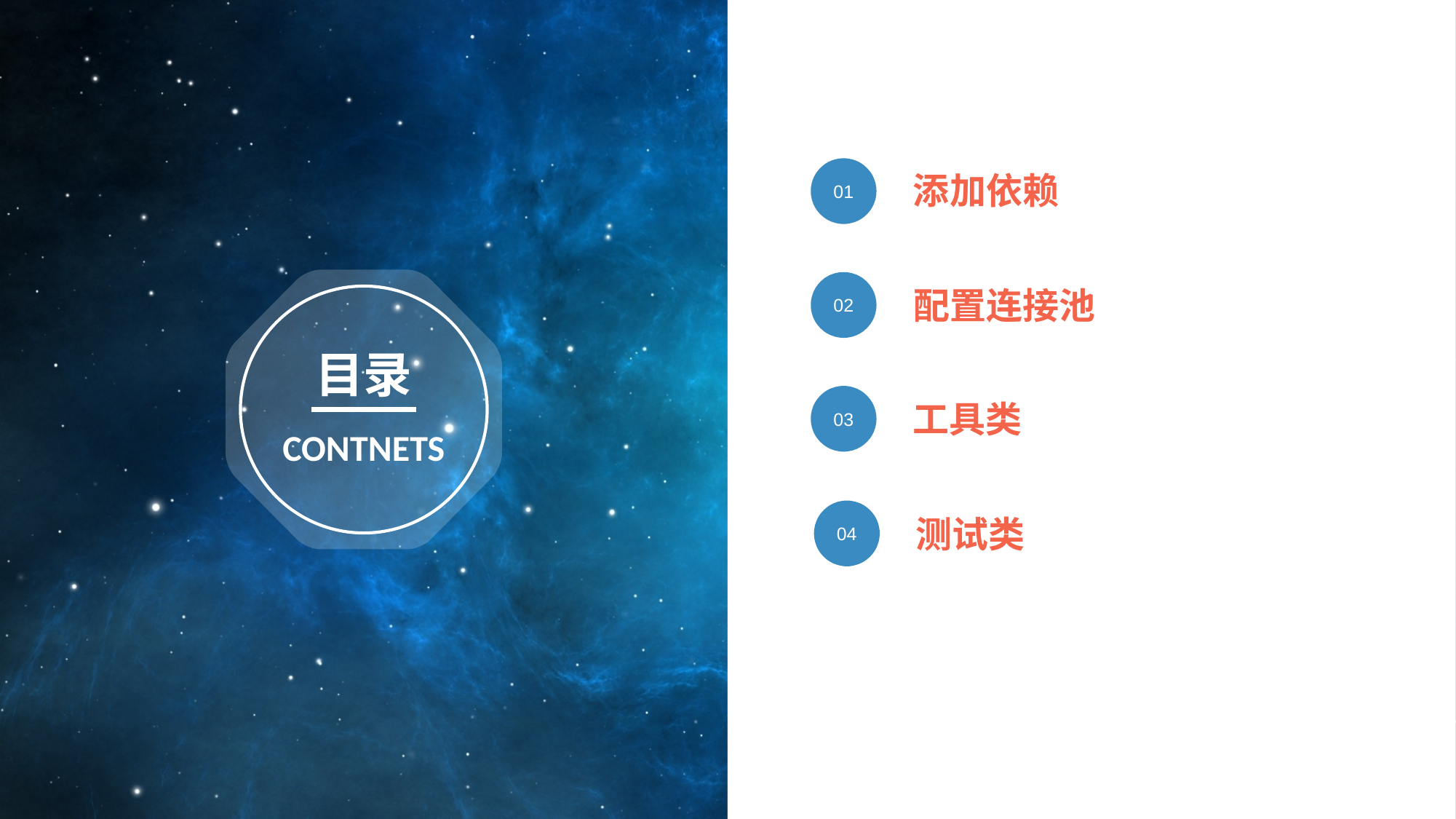

01
添加依赖

02
配置连接池

目录
03
工具类
CONTNETS

04
测试类